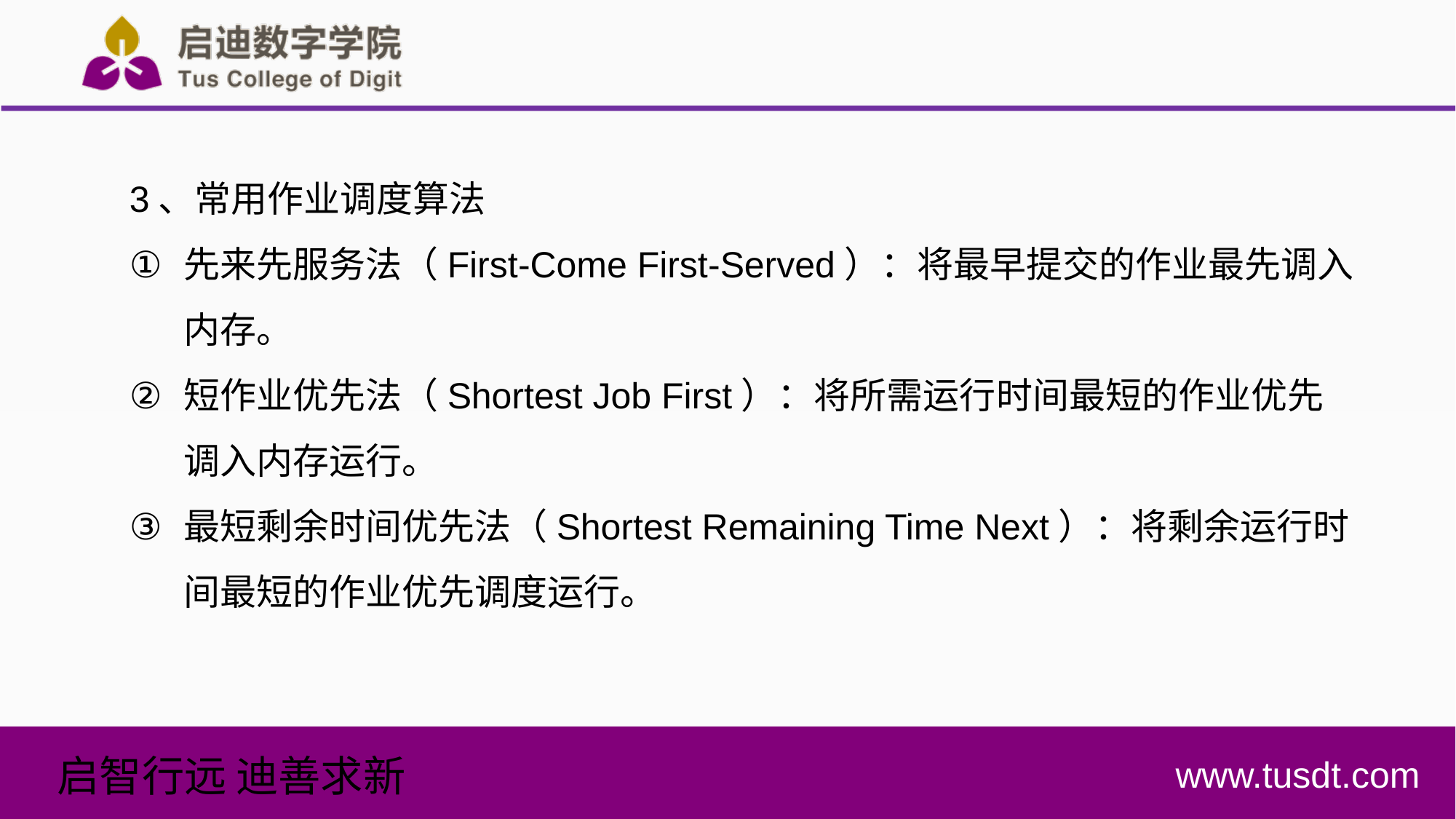

3、常用作业调度算法
先来先服务法（First-Come First-Served）：将最早提交的作业最先调入内存。
短作业优先法（Shortest Job First）：将所需运行时间最短的作业优先调入内存运行。
最短剩余时间优先法（Shortest Remaining Time Next）：将剩余运行时间最短的作业优先调度运行。